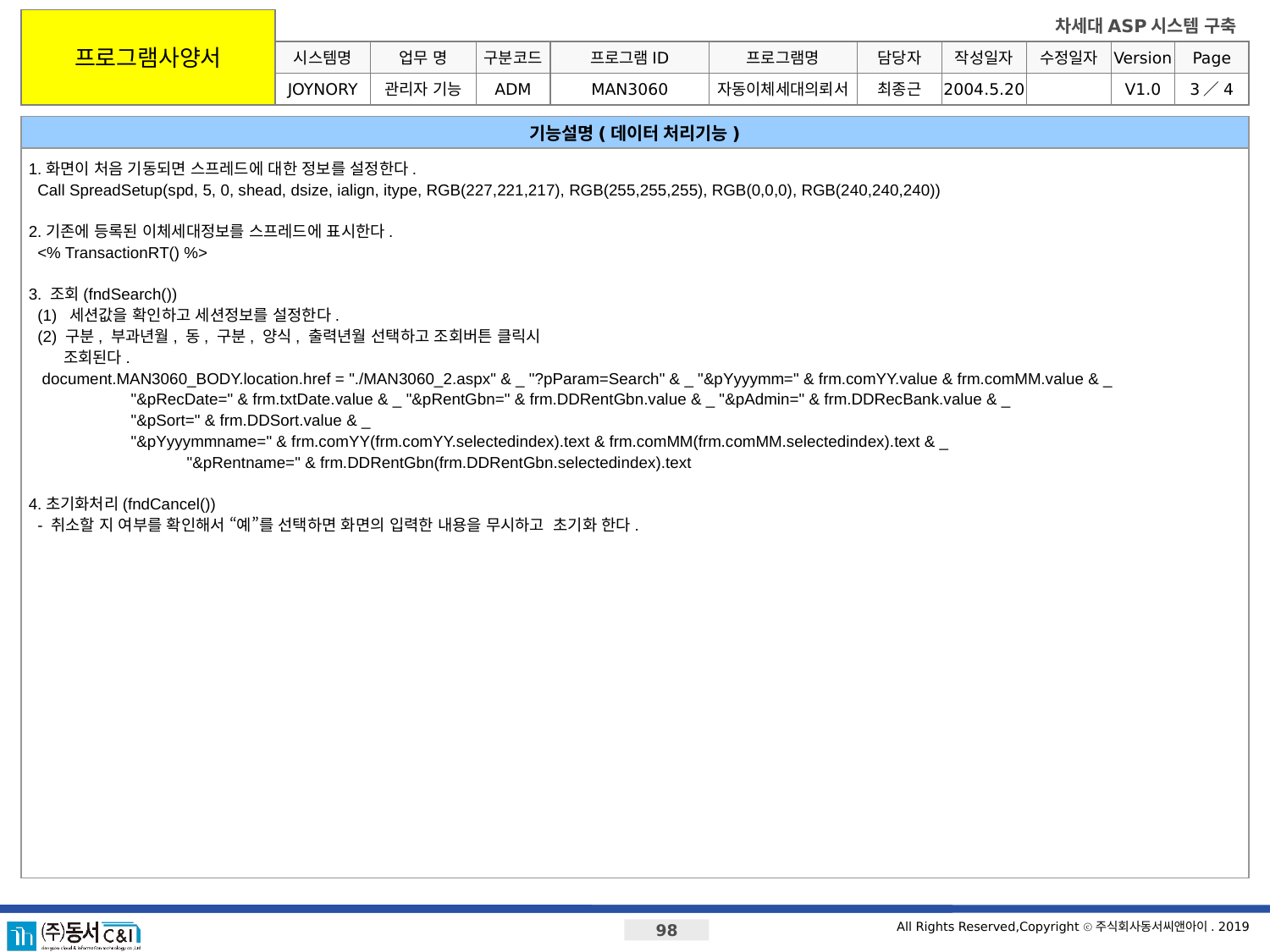

프로그램사양서
시스템명
업무 명
구분코드
프로그램ID
프로그램명
JOYNORY
관리자 기능
ADM
MAN3060
자동이체세대의뢰서
최종근
2004.5.20

V1.0
3／4
기능설명(데이터 처리기능)
1.화면이 처음 기동되면 스프레드에 대한 정보를 설정한다.
  Call SpreadSetup(spd, 5, 0, shead, dsize, ialign, itype, RGB(227,221,217), RGB(255,255,255), RGB(0,0,0), RGB(240,240,240))

2.기존에 등록된 이체세대정보를 스프레드에 표시한다.
  <% TransactionRT() %>

3. 조회(fndSearch())
  (1)  세션값을 확인하고 세션정보를 설정한다.
  (2) 구분, 부과년월, 동, 구분, 양식, 출력년월 선택하고 조회버튼 클릭시
       조회된다.
   document.MAN3060_BODY.location.href = "./MAN3060_2.aspx" & _ "?pParam=Search" & _ "&pYyyymm=" & frm.comYY.value & frm.comMM.value & _
                       "&pRecDate=" & frm.txtDate.value & _ "&pRentGbn=" & frm.DDRentGbn.value & _ "&pAdmin=" & frm.DDRecBank.value & _
                       "&pSort=" & frm.DDSort.value & _
                       "&pYyyymmname=" & frm.comYY(frm.comYY.selectedindex).text & frm.comMM(frm.comMM.selectedindex).text & _
	       "&pRentname=" & frm.DDRentGbn(frm.DDRentGbn.selectedindex).text

4.초기화처리(fndCancel())
  - 취소할 지 여부를 확인해서 “예”를 선택하면 화면의 입력한 내용을 무시하고  초기화 한다.